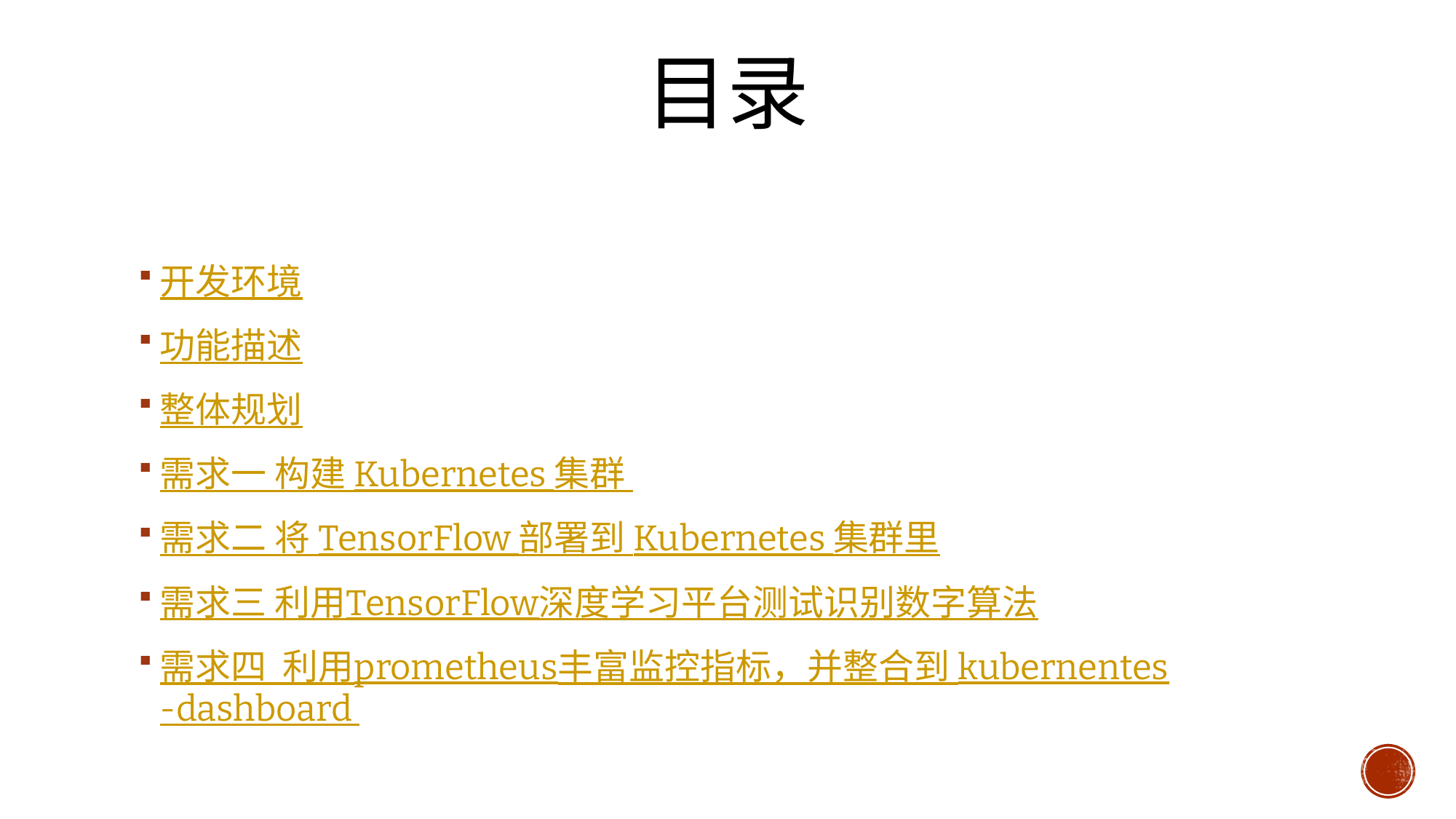

# 目录
开发环境
功能描述
整体规划
需求一 构建 Kubernetes 集群
需求二 将 TensorFlow 部署到 Kubernetes 集群里
需求三 利用TensorFlow深度学习平台测试识别数字算法
需求四  利用prometheus丰富监控指标，并整合到 kubernentes-dashboard